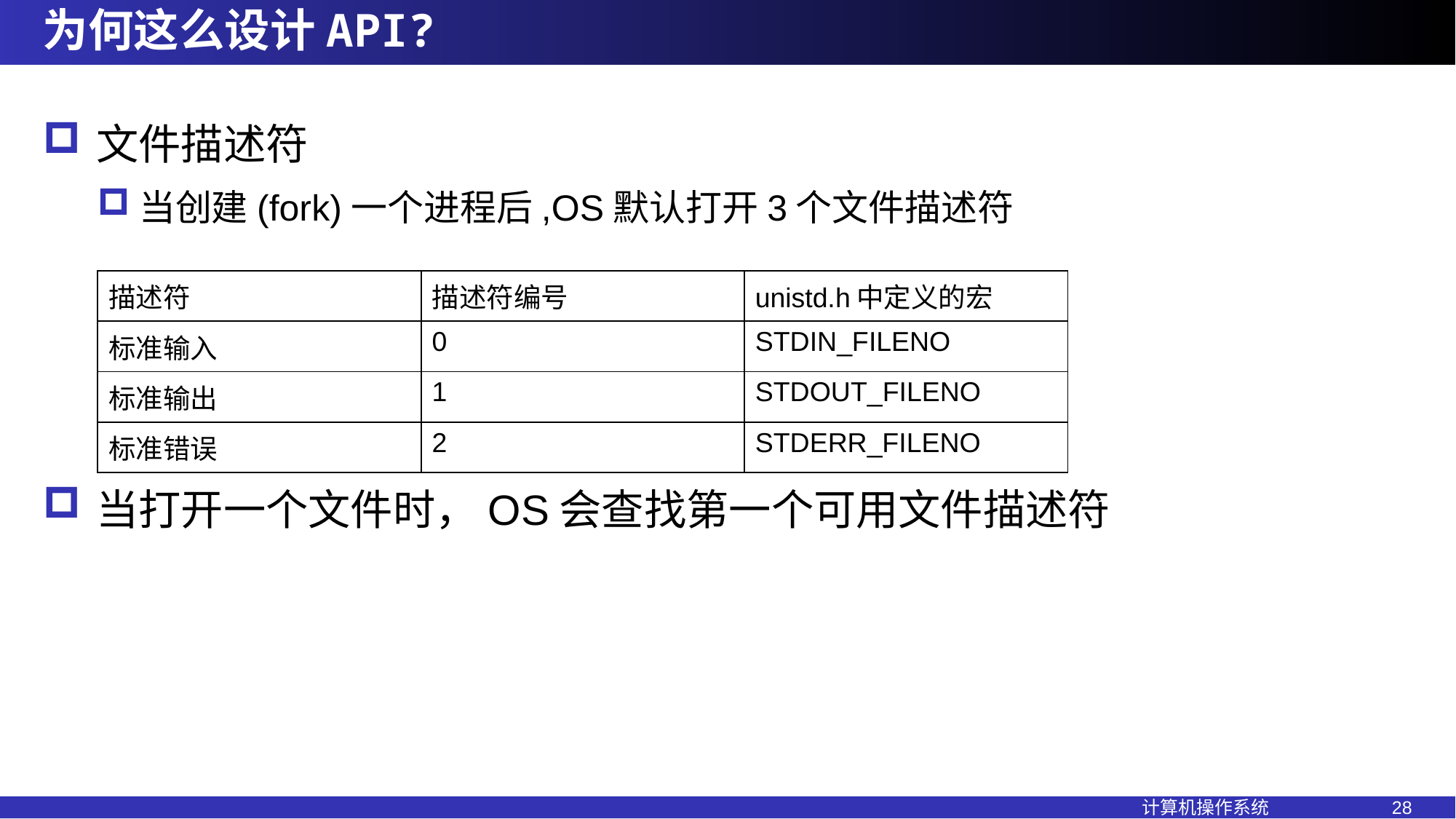

# 为何这么设计API?
文件描述符
当创建(fork)一个进程后,OS默认打开3个文件描述符

当打开一个文件时，OS会查找第一个可用文件描述符
| 描述符 | 描述符编号 | unistd.h中定义的宏 |
| --- | --- | --- |
| 标准输入 | 0 | STDIN\_FILENO |
| 标准输出 | 1 | STDOUT\_FILENO |
| 标准错误 | 2 | STDERR\_FILENO |
计算机操作系统                     28